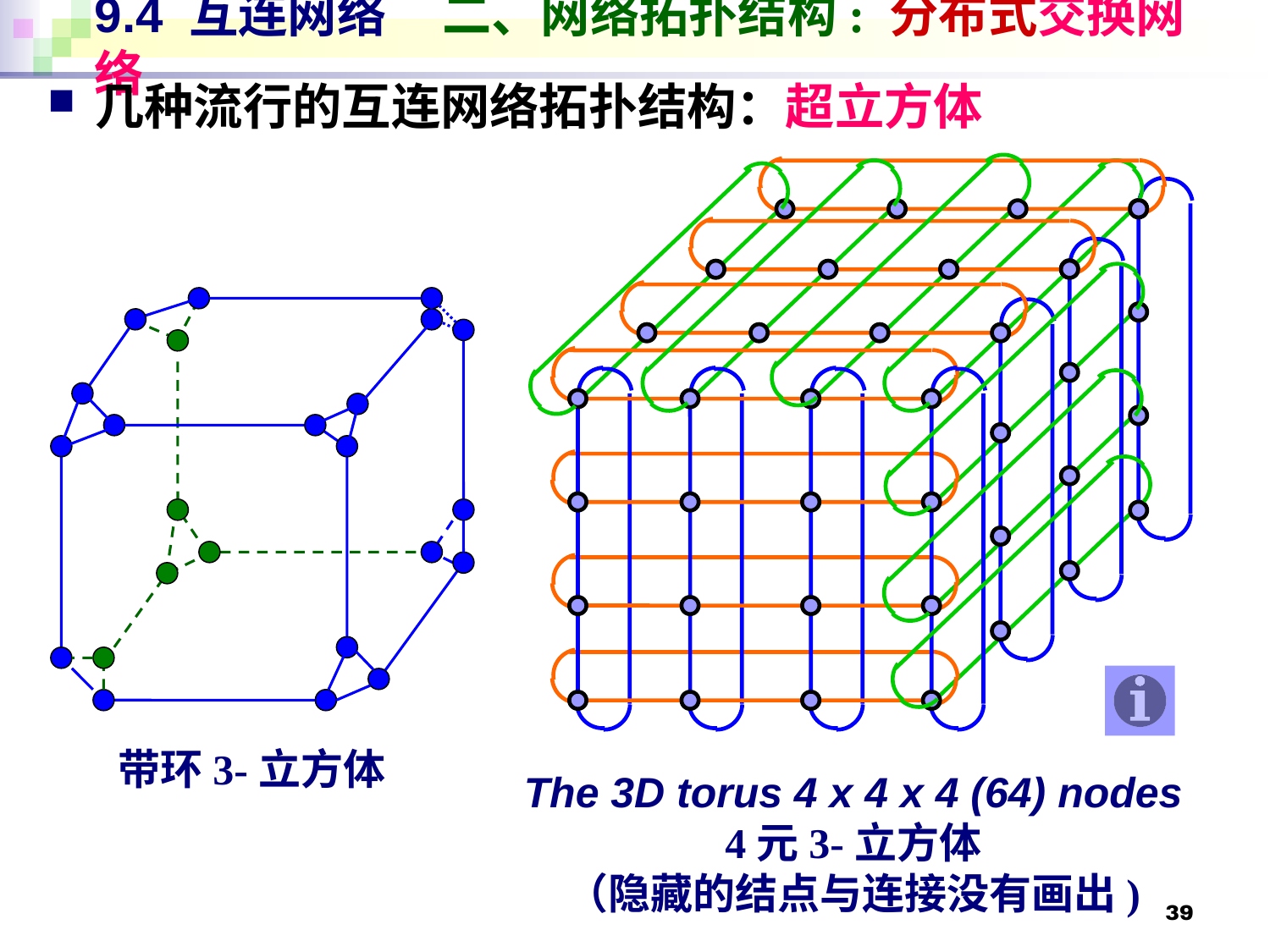

# 9.4 互连网络     二、网络拓扑结构: 分布式交换网络
几种流行的互连网络拓扑结构：超立方体

带环3-立方体
The 3D torus 4 x 4 x 4 (64) nodes
4元3-立方体
（隐藏的结点与连接没有画出)
39